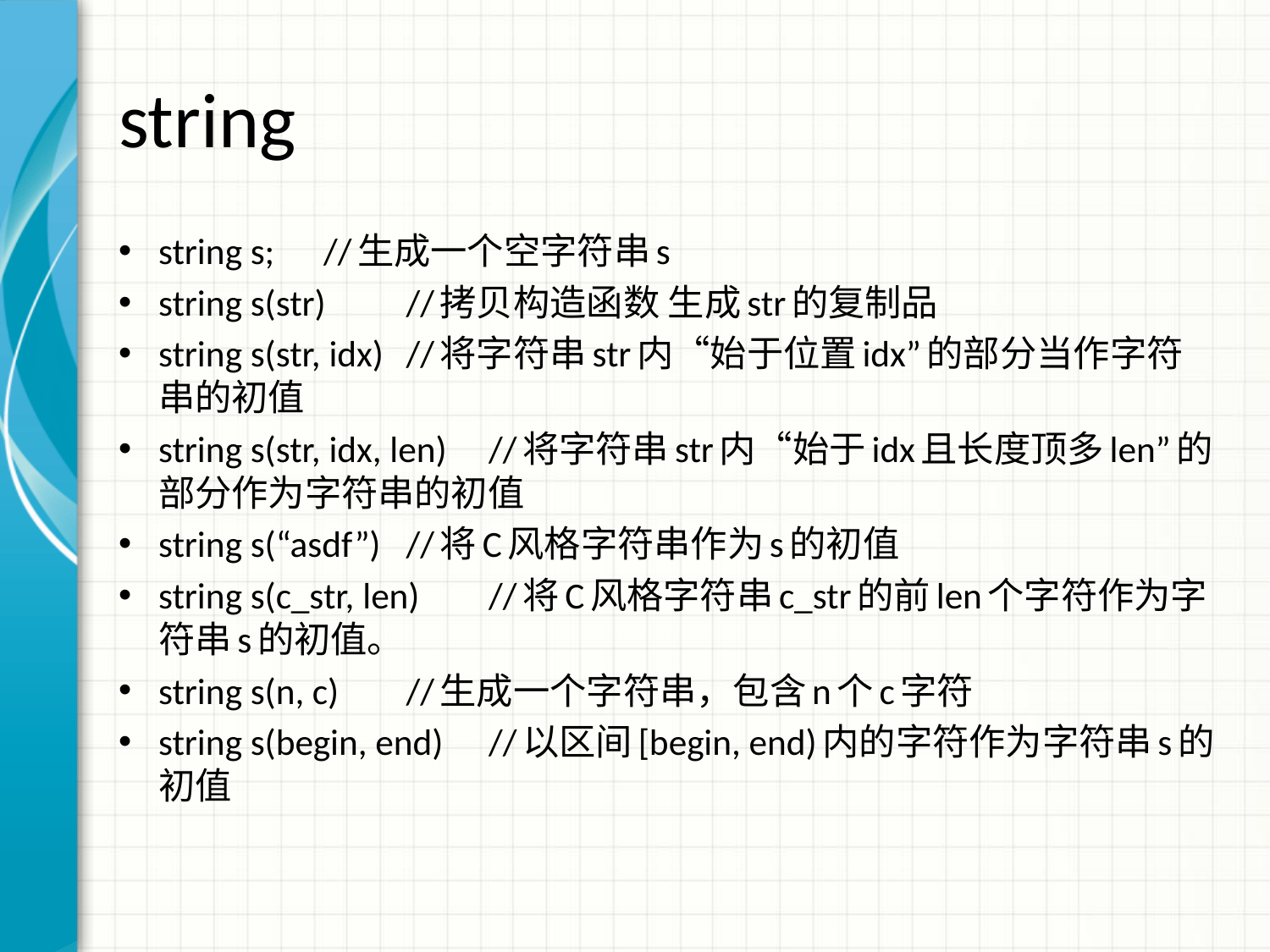

# string
string s;	//生成一个空字符串s
string s(str)	//拷贝构造函数 生成str的复制品
string s(str, idx)	//将字符串str内“始于位置idx”的部分当作字符串的初值
string s(str, idx, len)	//将字符串str内“始于idx且长度顶多len”的部分作为字符串的初值
string s(“asdf”) 	//将C风格字符串作为s的初值
string s(c_str, len)	//将C风格字符串c_str的前len个字符作为字符串s的初值。
string s(n, c)	//生成一个字符串，包含n个c字符
string s(begin, end)	//以区间[begin, end)内的字符作为字符串s的初值